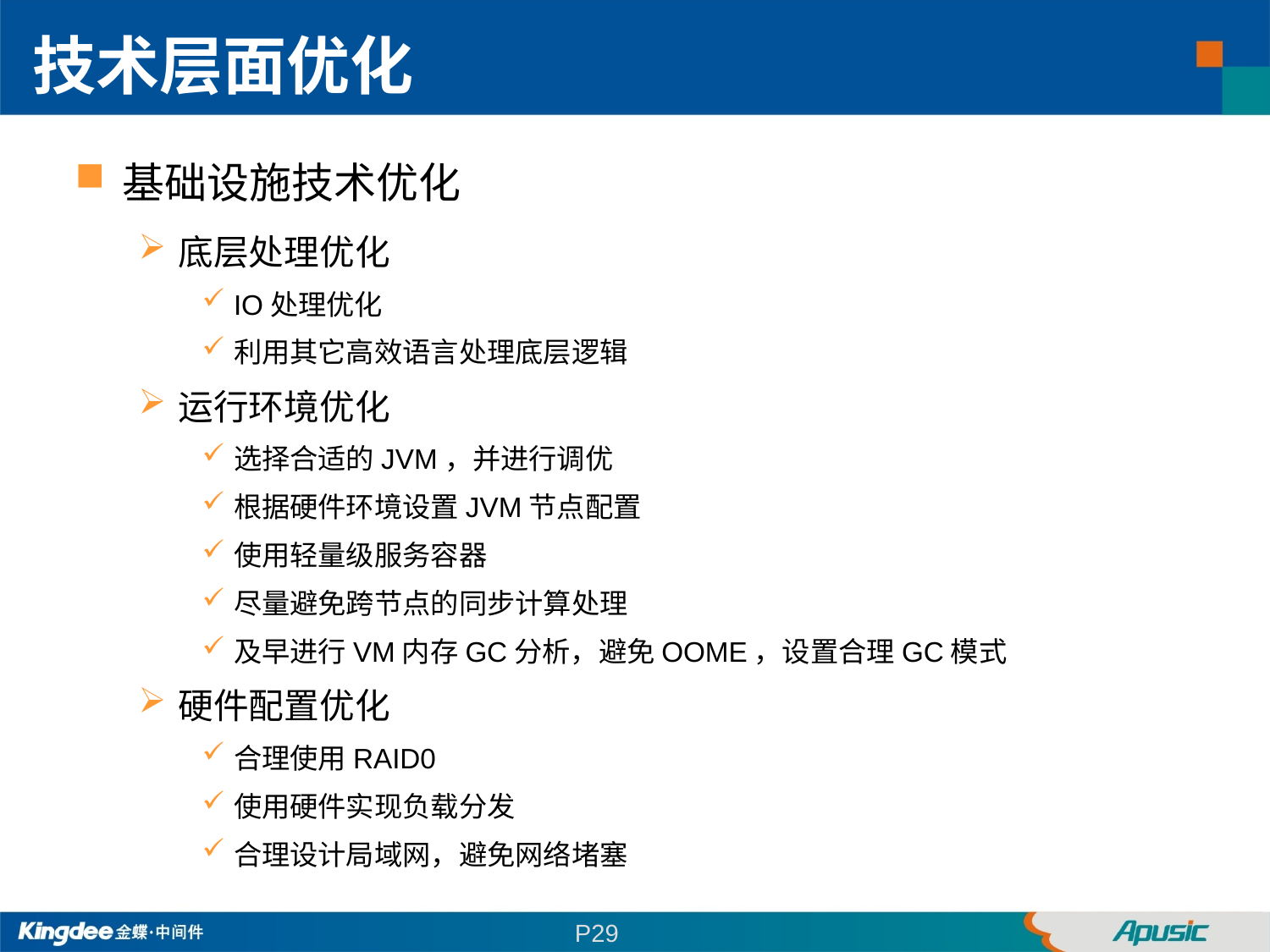

技术层面优化
基础设施技术优化
底层处理优化
IO处理优化
利用其它高效语言处理底层逻辑
运行环境优化
选择合适的JVM，并进行调优
根据硬件环境设置JVM节点配置
使用轻量级服务容器
尽量避免跨节点的同步计算处理
及早进行VM内存GC分析，避免OOME，设置合理GC模式
硬件配置优化
合理使用RAID0
使用硬件实现负载分发
合理设计局域网，避免网络堵塞